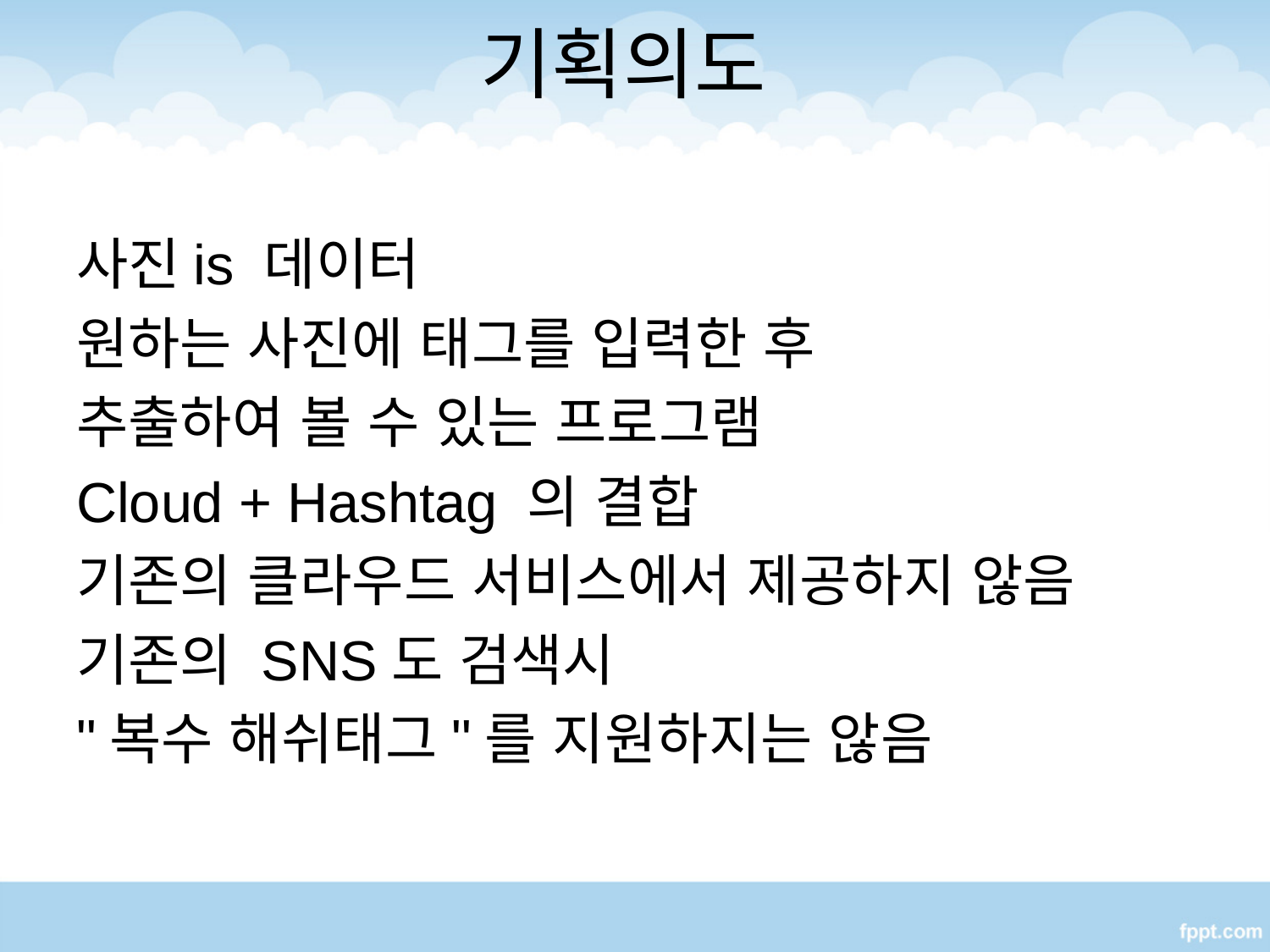

# 기획의도
사진is 데이터
원하는 사진에 태그를 입력한 후
추출하여 볼 수 있는 프로그램
Cloud + Hashtag 의 결합
기존의 클라우드 서비스에서 제공하지 않음
기존의 SNS도 검색시
"복수 해쉬태그"를 지원하지는 않음